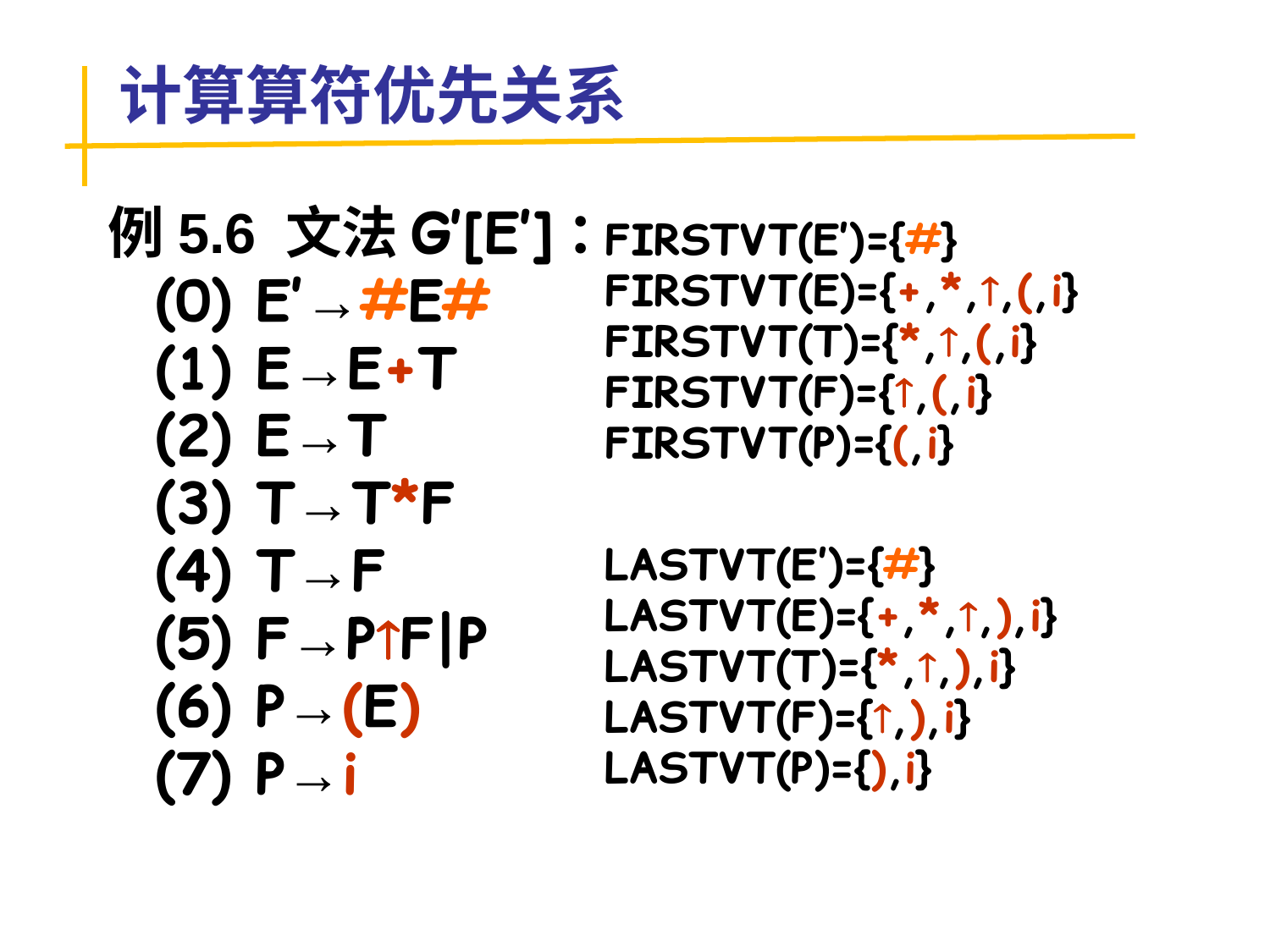

# 计算算符优先关系
例5.6 文法G’[E’]：
(0) E’→#E#
(1) E→E+T
(2) E→T
(3) T→T*F
(4) T→F
(5) F→P↑F|P
(6) P→(E)
(7) P→i
FIRSTVT(E’)={#}
FIRSTVT(E)={+,*,↑,(,i}
FIRSTVT(T)={*,↑,(,i}
FIRSTVT(F)={↑,(,i}
FIRSTVT(P)={(,i}
LASTVT(E’)={#}
LASTVT(E)={+,*,↑,),i}
LASTVT(T)={*,↑,),i}
LASTVT(F)={↑,),i}
LASTVT(P)={),i}
27